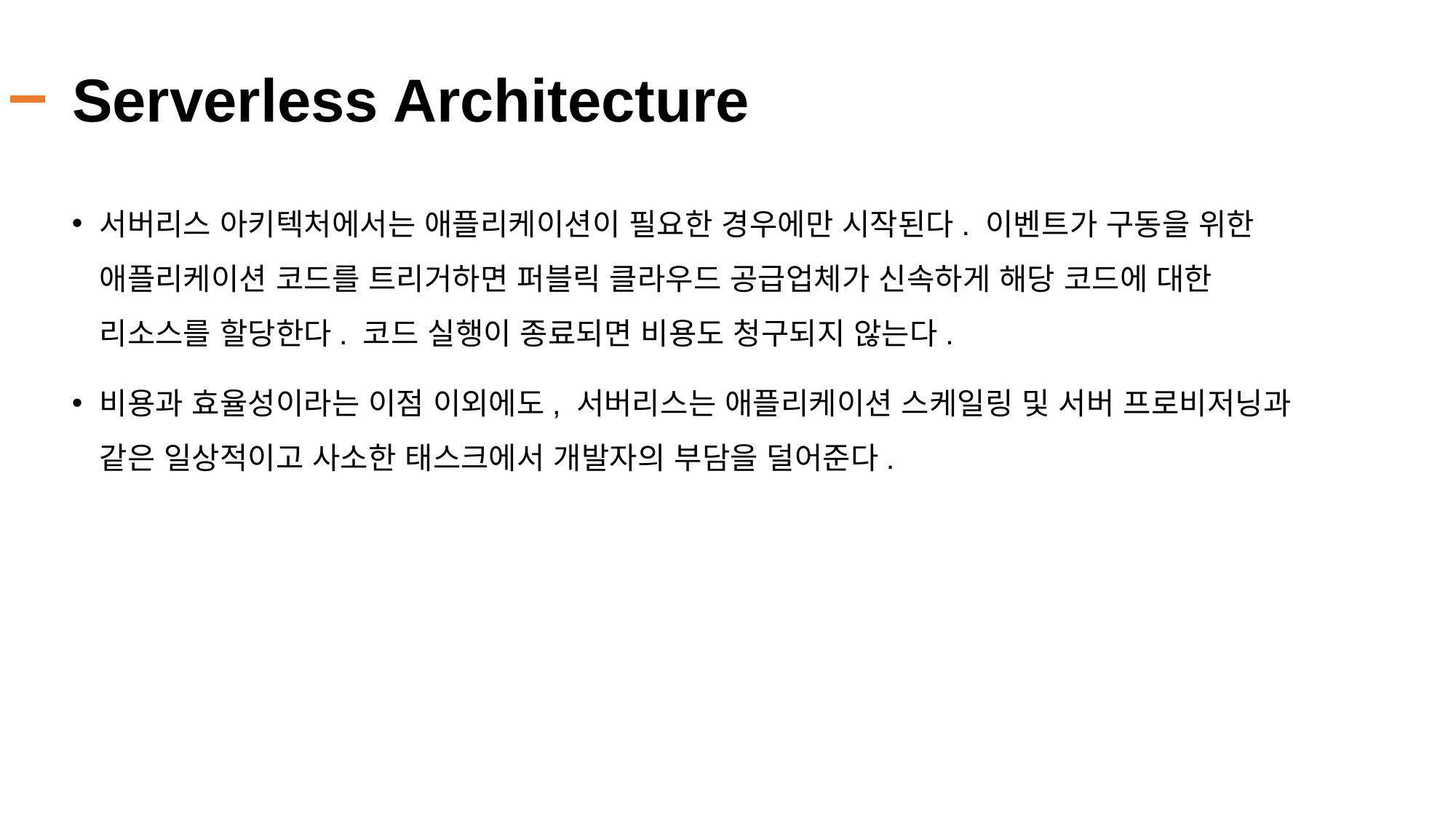

# Serverless Architecture

서버리스 아키텍처에서는 애플리케이션이 필요한 경우에만 시작된다. 이벤트가 구동을 위한 애플리케이션 코드를 트리거하면 퍼블릭 클라우드 공급업체가 신속하게 해당 코드에 대한 리소스를 할당한다. 코드 실행이 종료되면 비용도 청구되지 않는다.
비용과 효율성이라는 이점 이외에도, 서버리스는 애플리케이션 스케일링 및 서버 프로비저닝과 같은 일상적이고 사소한 태스크에서 개발자의 부담을 덜어준다.